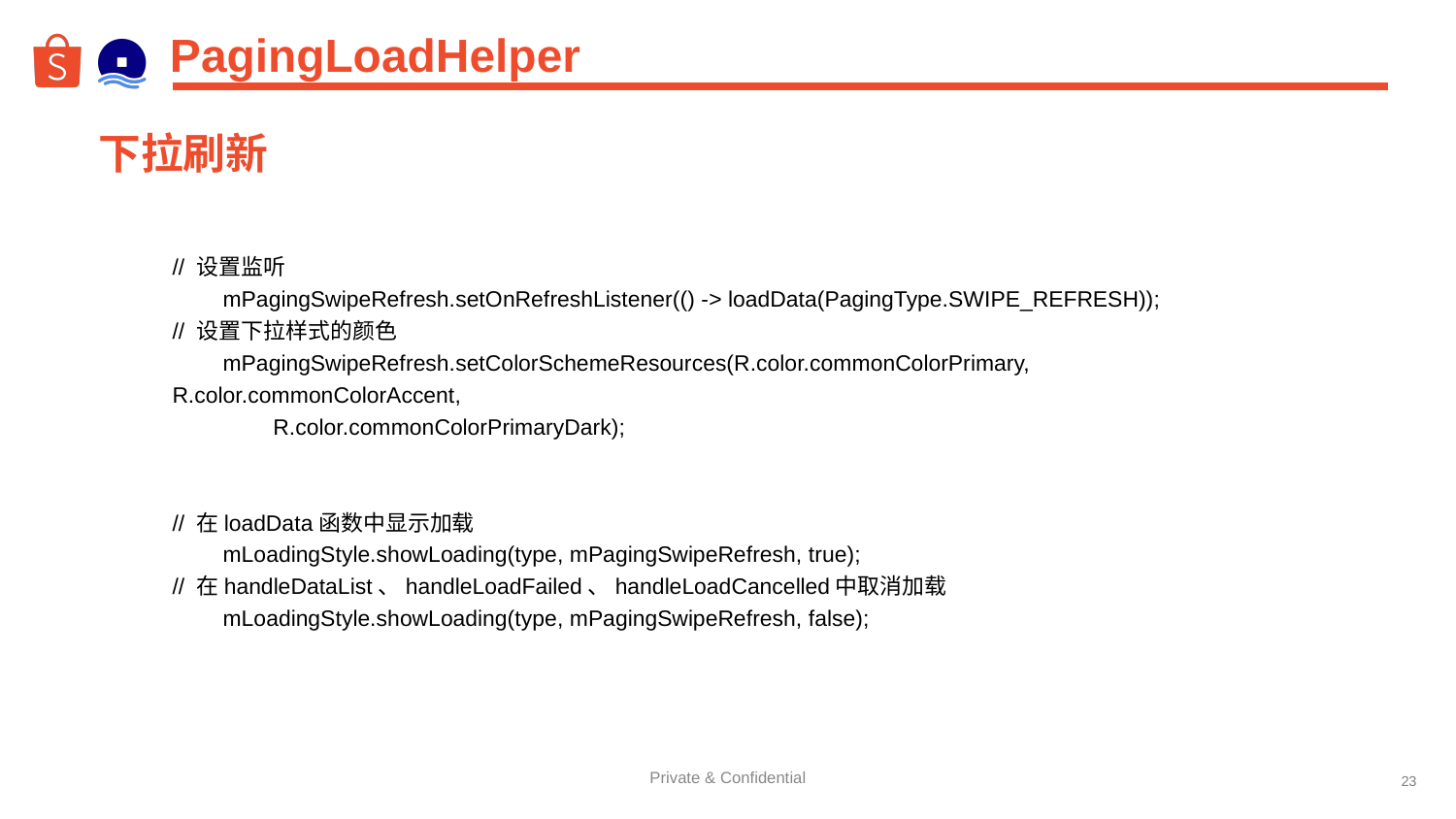

# PagingLoadHelper
下拉刷新
// 设置监听
        mPagingSwipeRefresh.setOnRefreshListener(() -> loadData(PagingType.SWIPE_REFRESH));
// 设置下拉样式的颜色
        mPagingSwipeRefresh.setColorSchemeResources(R.color.commonColorPrimary, R.color.commonColorAccent,
                R.color.commonColorPrimaryDark);

// 在loadData函数中显示加载
        mLoadingStyle.showLoading(type, mPagingSwipeRefresh, true);
// 在handleDataList、handleLoadFailed、handleLoadCancelled中取消加载
        mLoadingStyle.showLoading(type, mPagingSwipeRefresh, false);